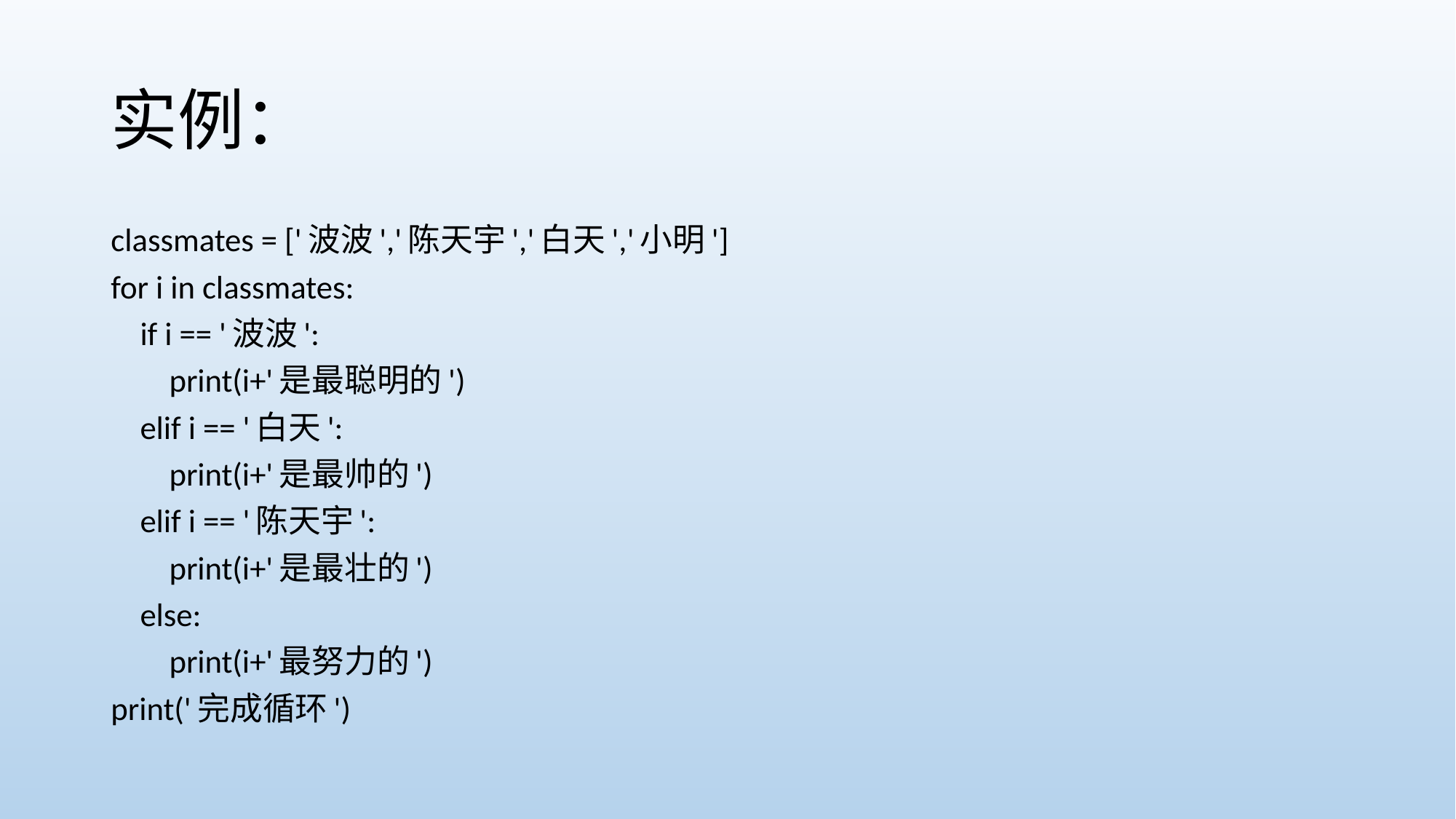

# 实例：
classmates = ['波波','陈天宇','白天','小明']
for i in classmates:
    if i == '波波':
        print(i+'是最聪明的')
    elif i == '白天':
        print(i+'是最帅的')
    elif i == '陈天宇':
        print(i+'是最壮的')
    else:
        print(i+'最努力的')
print('完成循环')